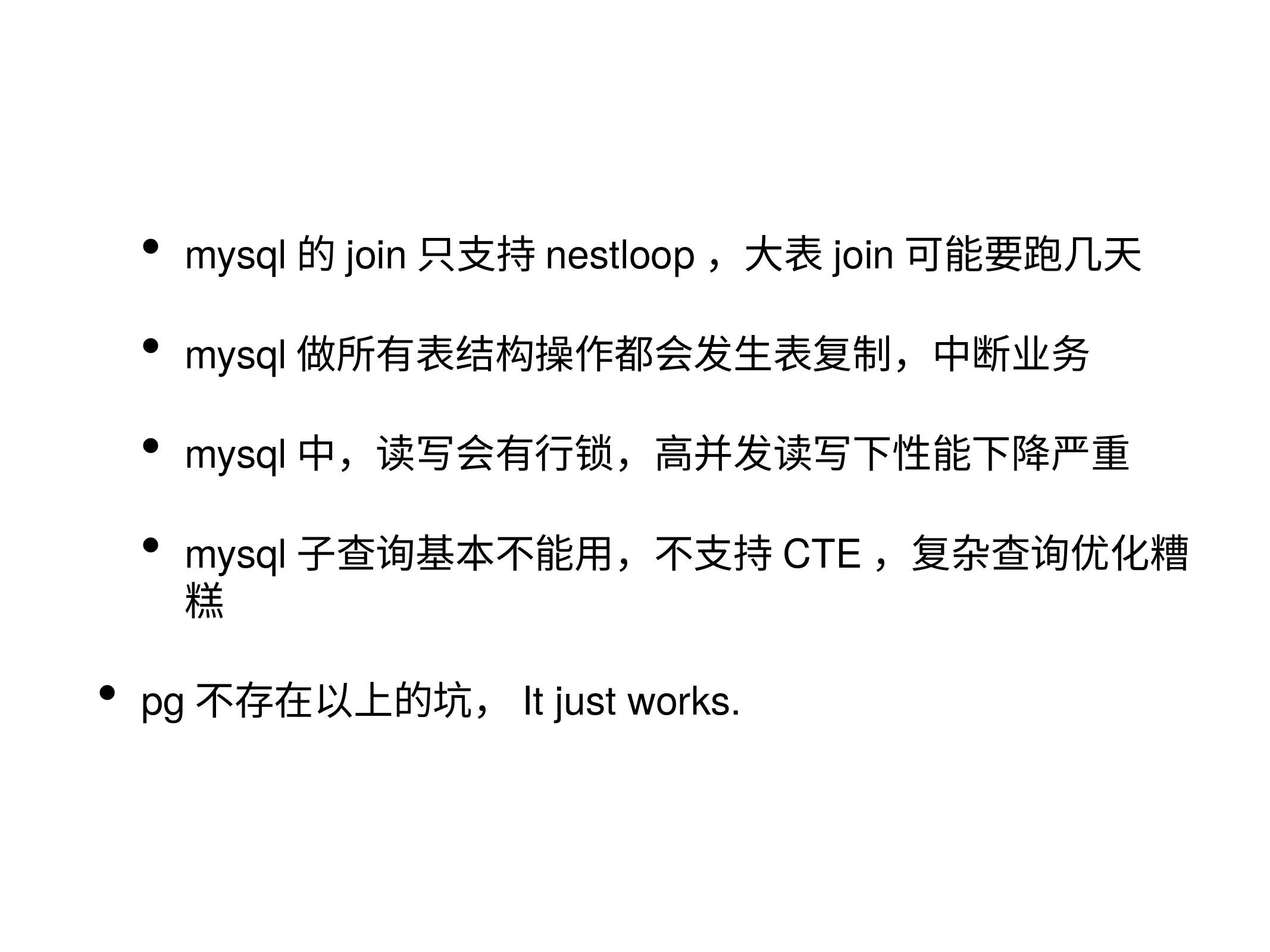

mysql的join只支持nestloop，大表join可能要跑几天
mysql做所有表结构操作都会发生表复制，中断业务
mysql中，读写会有行锁，高并发读写下性能下降严重
mysql子查询基本不能用，不支持CTE，复杂查询优化糟糕
pg不存在以上的坑，It just works.